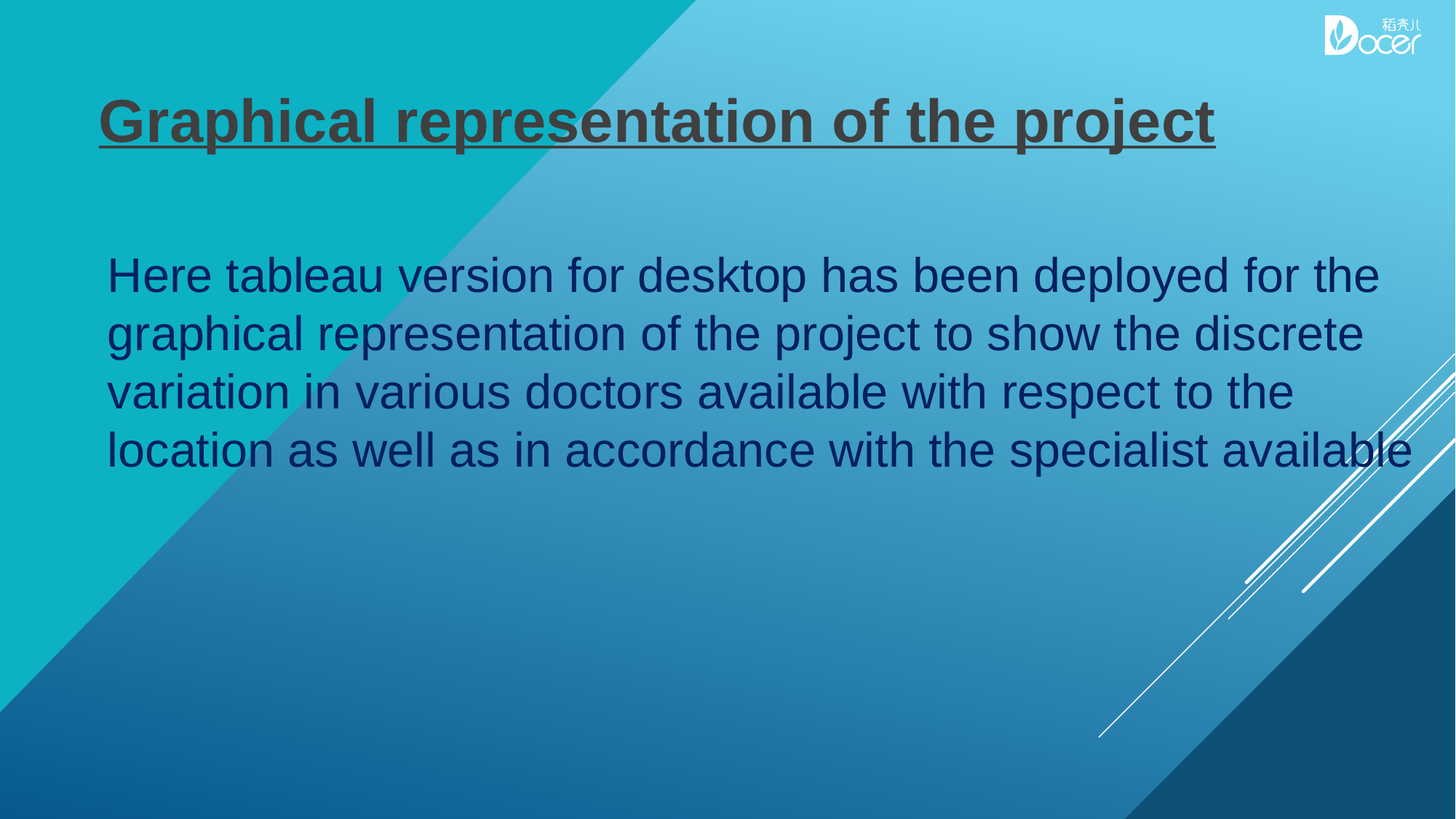

单击此处添加标题

Graphical representation of the project
Here tableau version for desktop has been deployed for the graphical representation of the project to show the discrete variation in various doctors available with respect to the location as well as in accordance with the specialist available